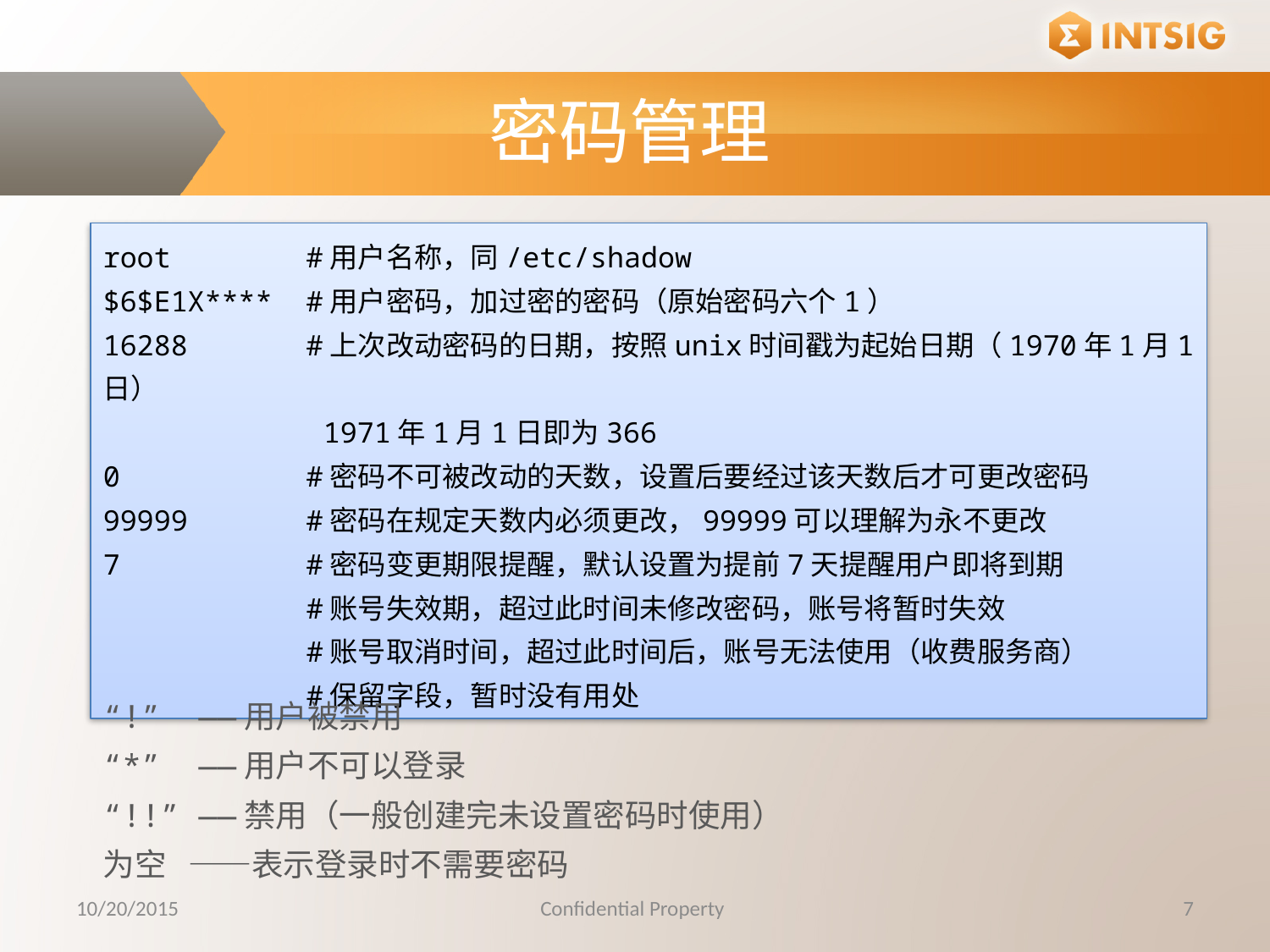

密码管理
root        #用户名称，同/etc/shadow
$6$E1X****  #用户密码，加过密的密码（原始密码六个1）
16288       #上次改动密码的日期，按照unix时间戳为起始日期（1970年1月1日）
             1971年1月1日即为366
0           #密码不可被改动的天数，设置后要经过该天数后才可更改密码
99999       #密码在规定天数内必须更改，99999可以理解为永不更改
7           #密码变更期限提醒，默认设置为提前7天提醒用户即将到期
            #账号失效期，超过此时间未修改密码，账号将暂时失效
            #账号取消时间，超过此时间后，账号无法使用（收费服务商）
            #保留字段，暂时没有用处
“!”  ——用户被禁用
“*”  ——用户不可以登录
“!!” ——禁用（一般创建完未设置密码时使用）
为空   ——表示登录时不需要密码
10/20/2015
Confidential Property
7